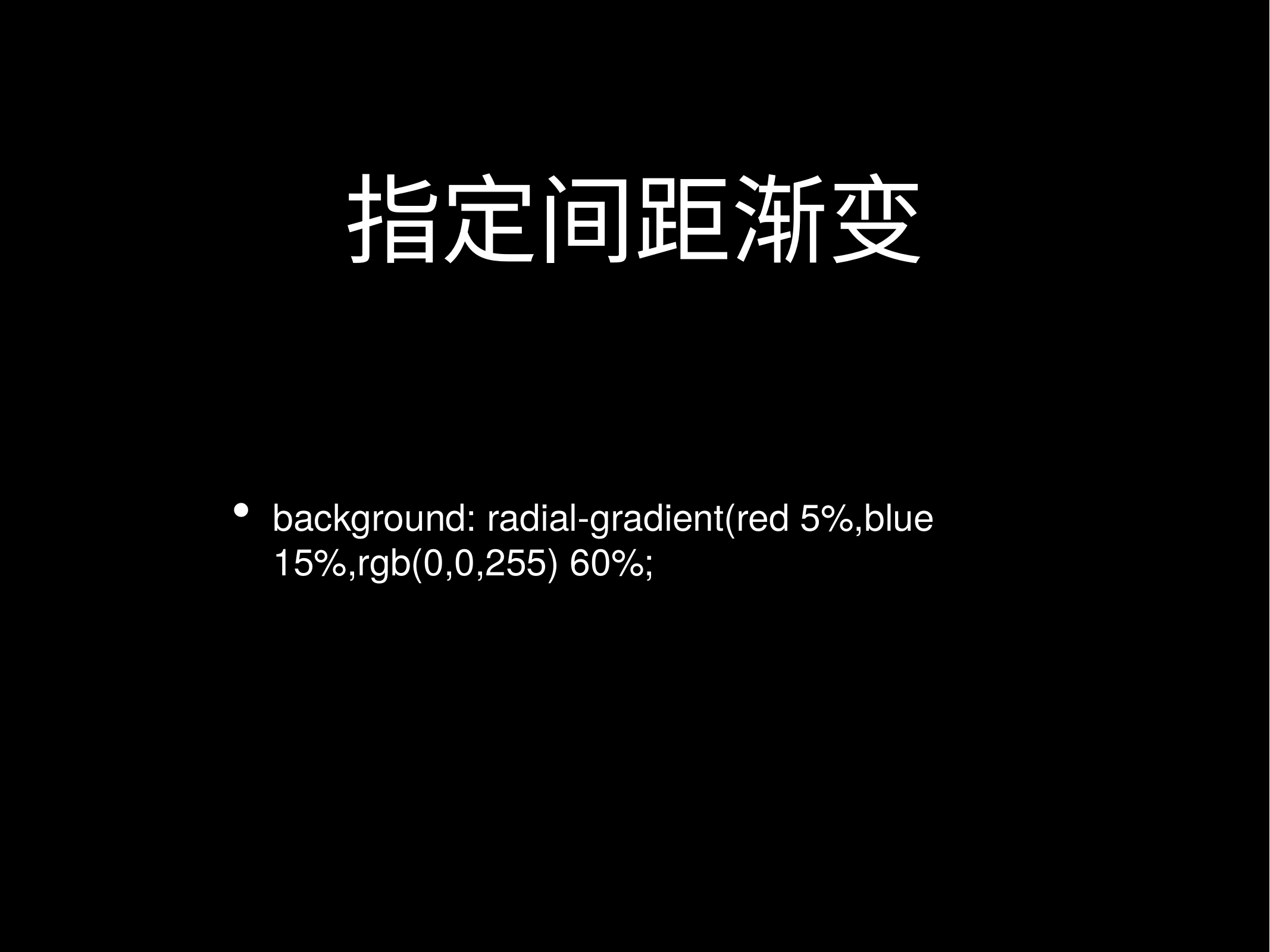

# 指定间距渐变
background: radial-gradient(red 5%,blue 15%,rgb(0,0,255) 60%;